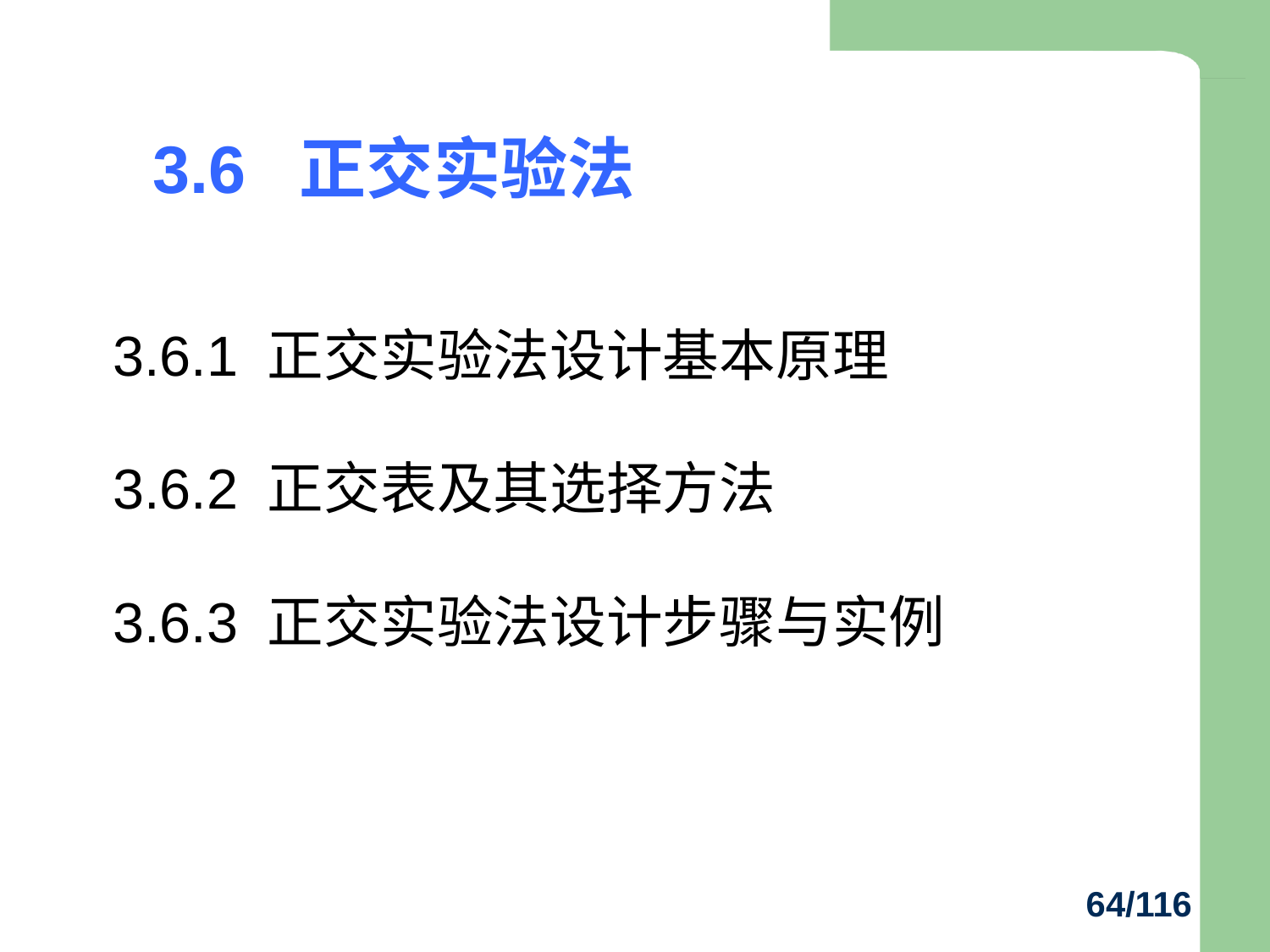

# 3.6  正交实验法
3.6.1 正交实验法设计基本原理
3.6.2 正交表及其选择方法
3.6.3 正交实验法设计步骤与实例
64/116